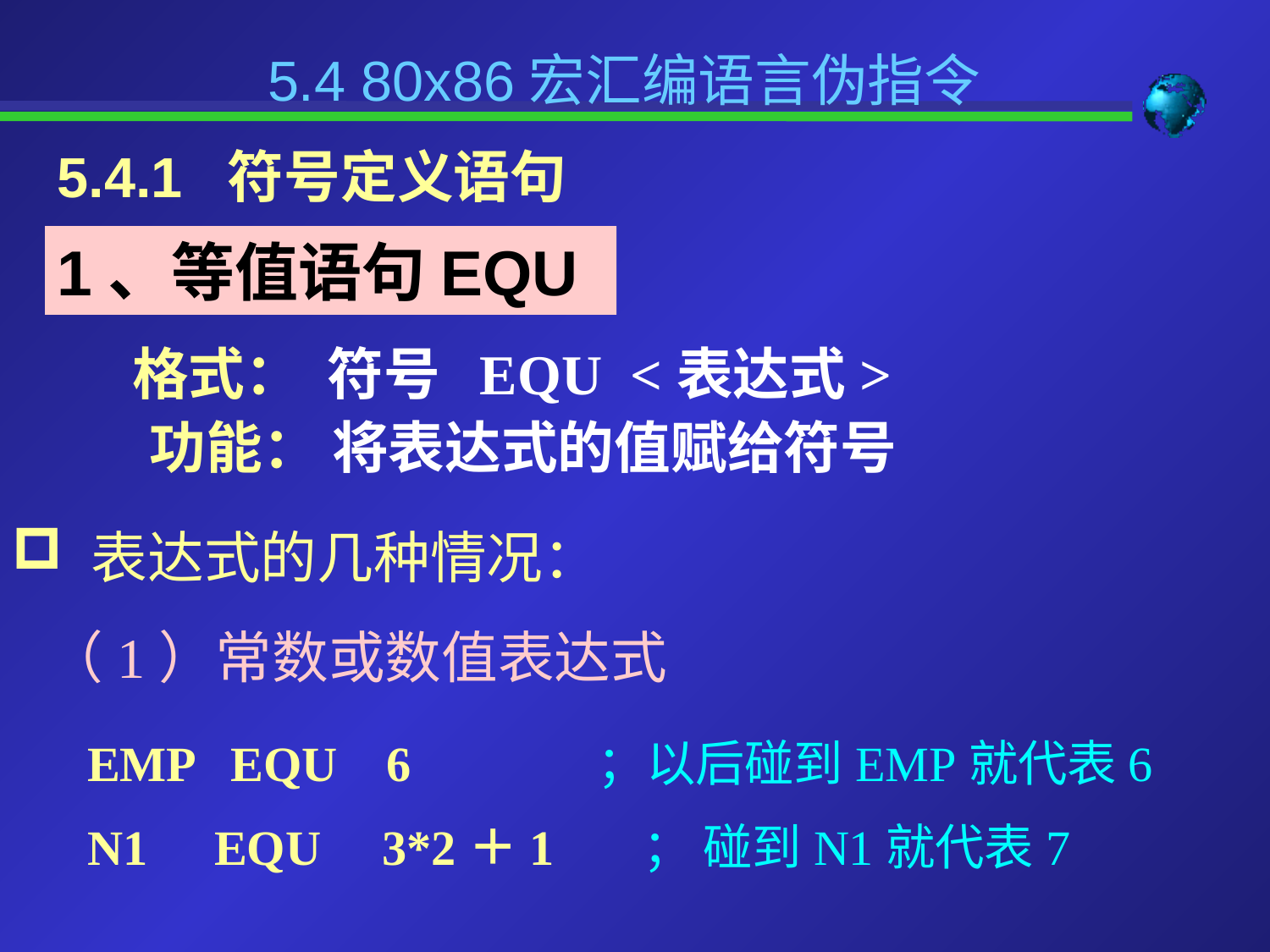

5.4 80x86宏汇编语言伪指令
5.4.1  符号定义语句
1、等值语句EQU
格式：  符号  EQU  <表达式>
功能： 将表达式的值赋给符号
 表达式的几种情况：
（1）常数或数值表达式
EMP   EQU    6
N1 	EQU     3*2＋1
；以后碰到EMP就代表6
； 碰到N1就代表7
35